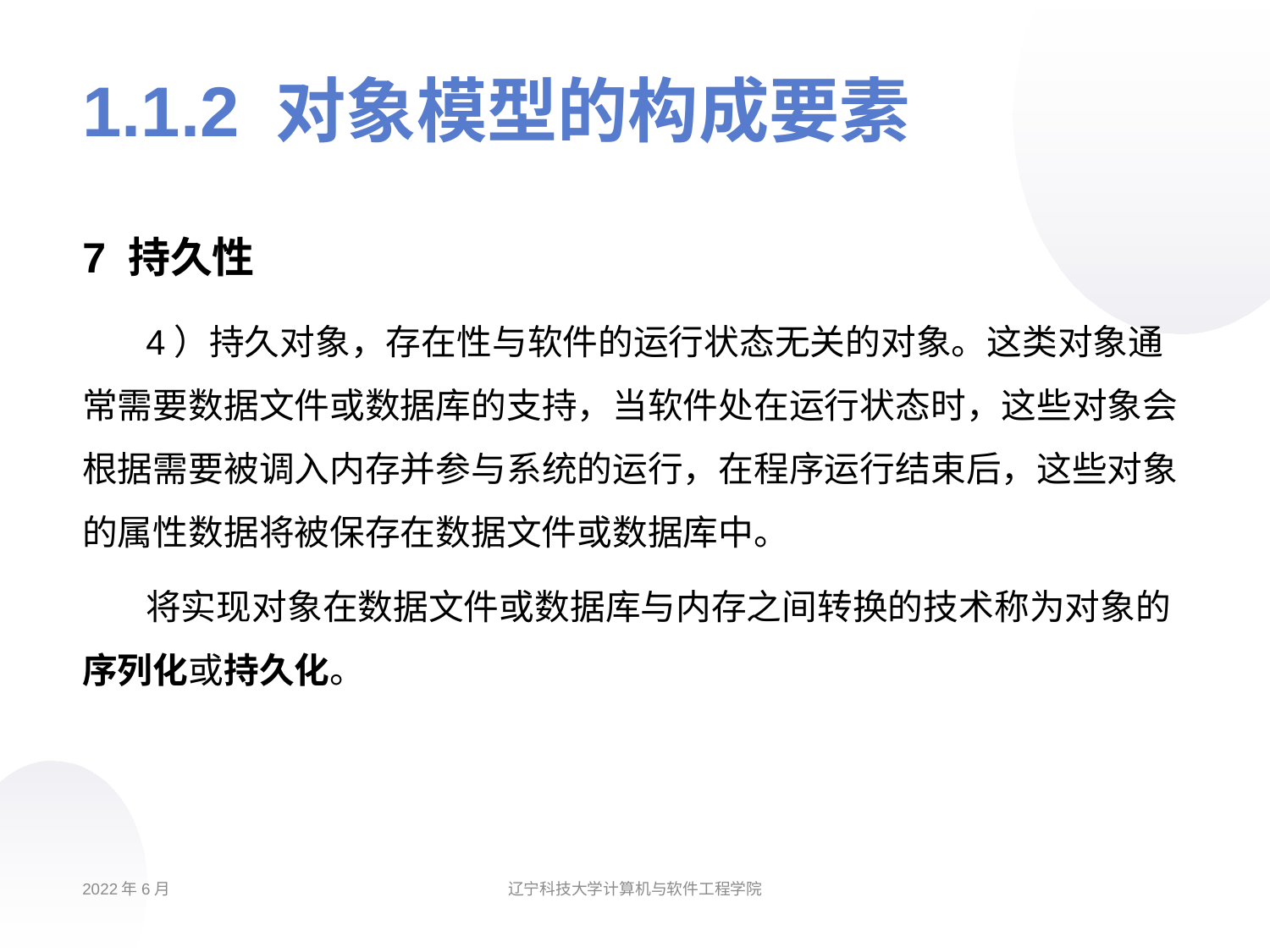

# 1.1.2 对象模型的构成要素
7 持久性
4）持久对象，存在性与软件的运行状态无关的对象。这类对象通常需要数据文件或数据库的支持，当软件处在运行状态时，这些对象会根据需要被调入内存并参与系统的运行，在程序运行结束后，这些对象的属性数据将被保存在数据文件或数据库中。
将实现对象在数据文件或数据库与内存之间转换的技术称为对象的序列化或持久化。

2022年6月
辽宁科技大学计算机与软件工程学院
66